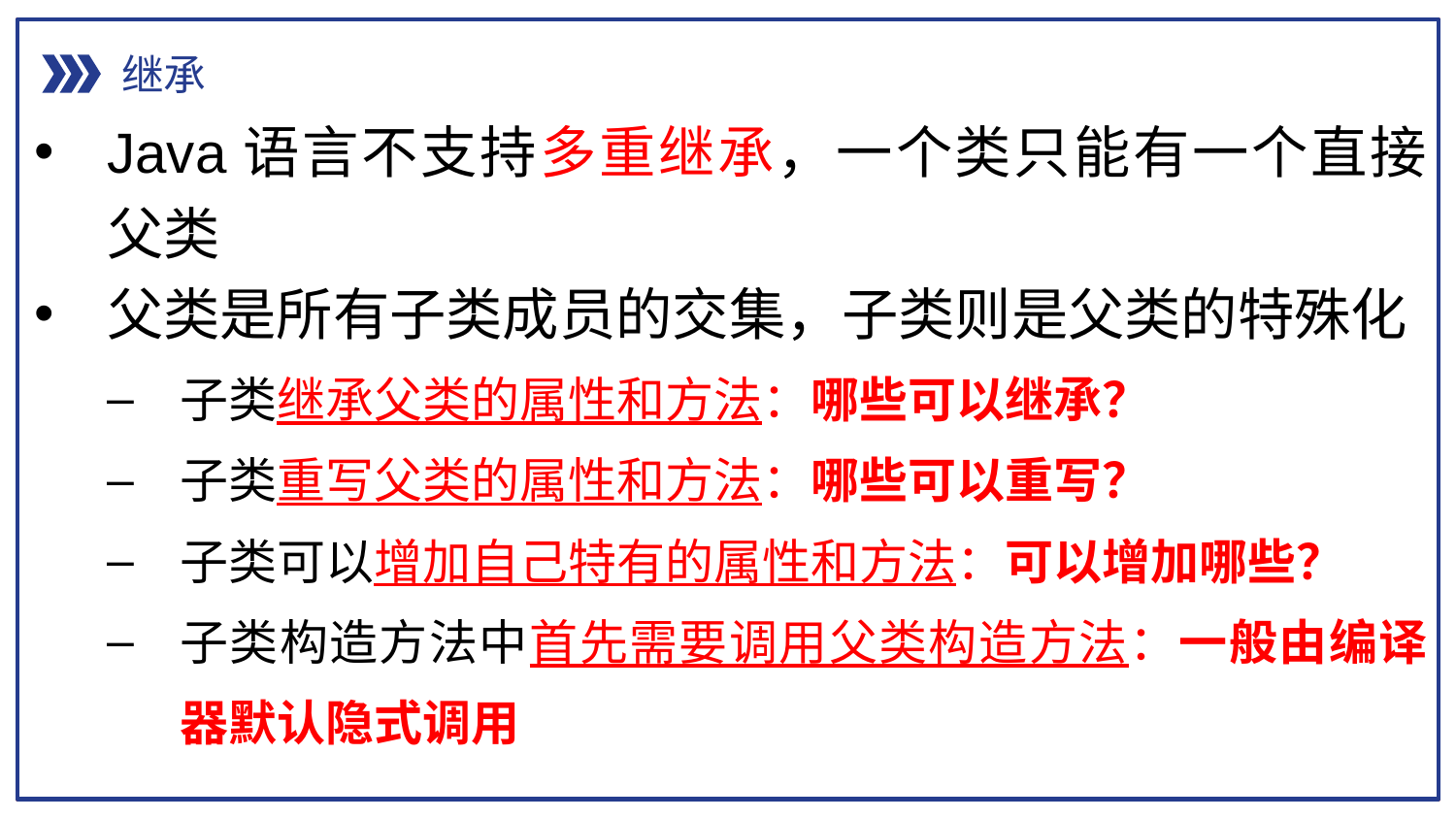

继承

Java语言不支持多重继承，一个类只能有一个直接父类
父类是所有子类成员的交集，子类则是父类的特殊化
子类继承父类的属性和方法：哪些可以继承？
子类重写父类的属性和方法：哪些可以重写？
子类可以增加自己特有的属性和方法：可以增加哪些？
子类构造方法中首先需要调用父类构造方法：一般由编译器默认隐式调用